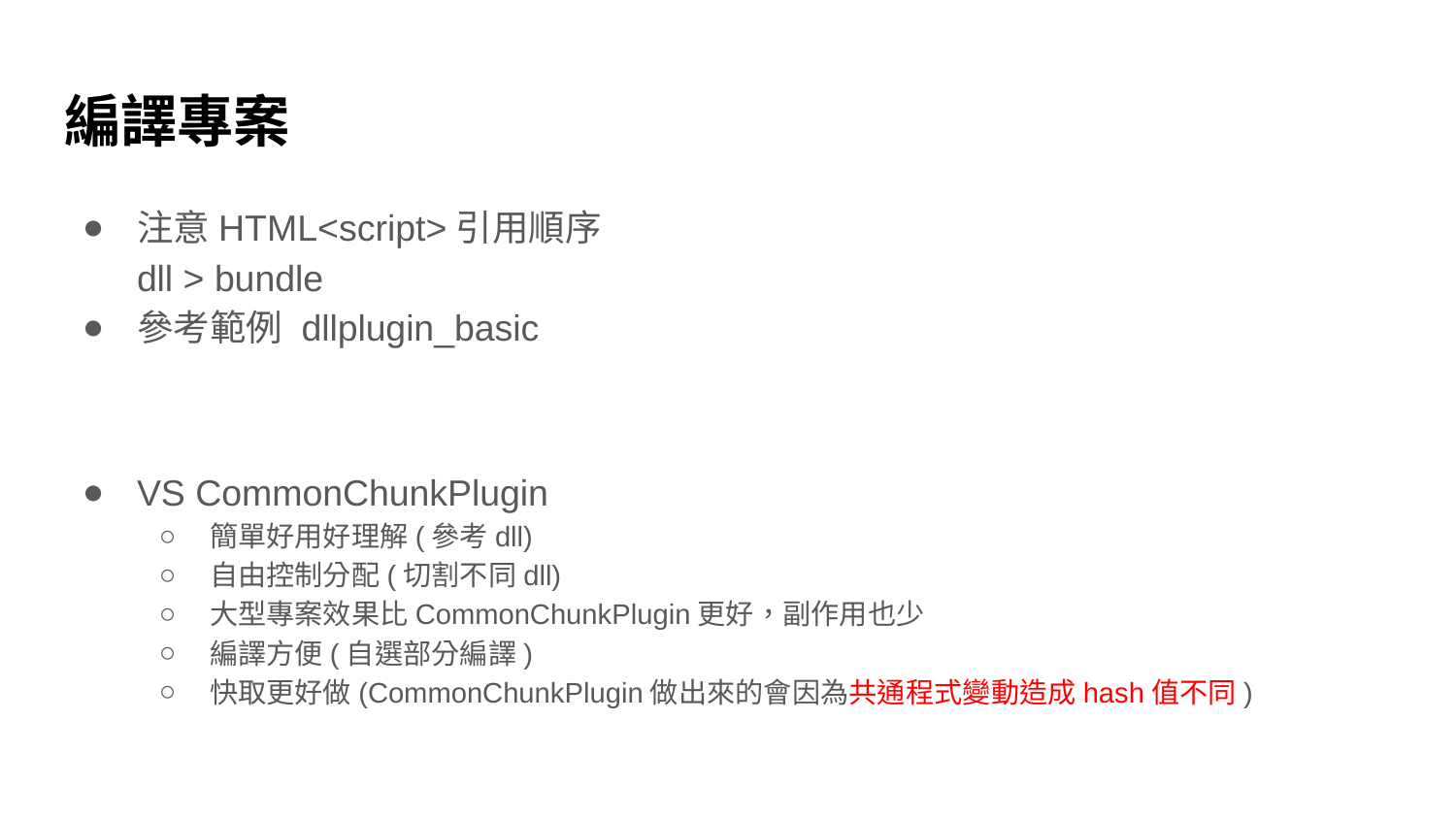

# 編譯專案
注意HTML<script>引用順序
dll > bundle
參考範例 dllplugin_basic

VS CommonChunkPlugin
簡單好用好理解(參考dll)
自由控制分配(切割不同dll)
大型專案效果比CommonChunkPlugin更好，副作用也少
編譯方便(自選部分編譯)
快取更好做(CommonChunkPlugin做出來的會因為共通程式變動造成hash值不同)